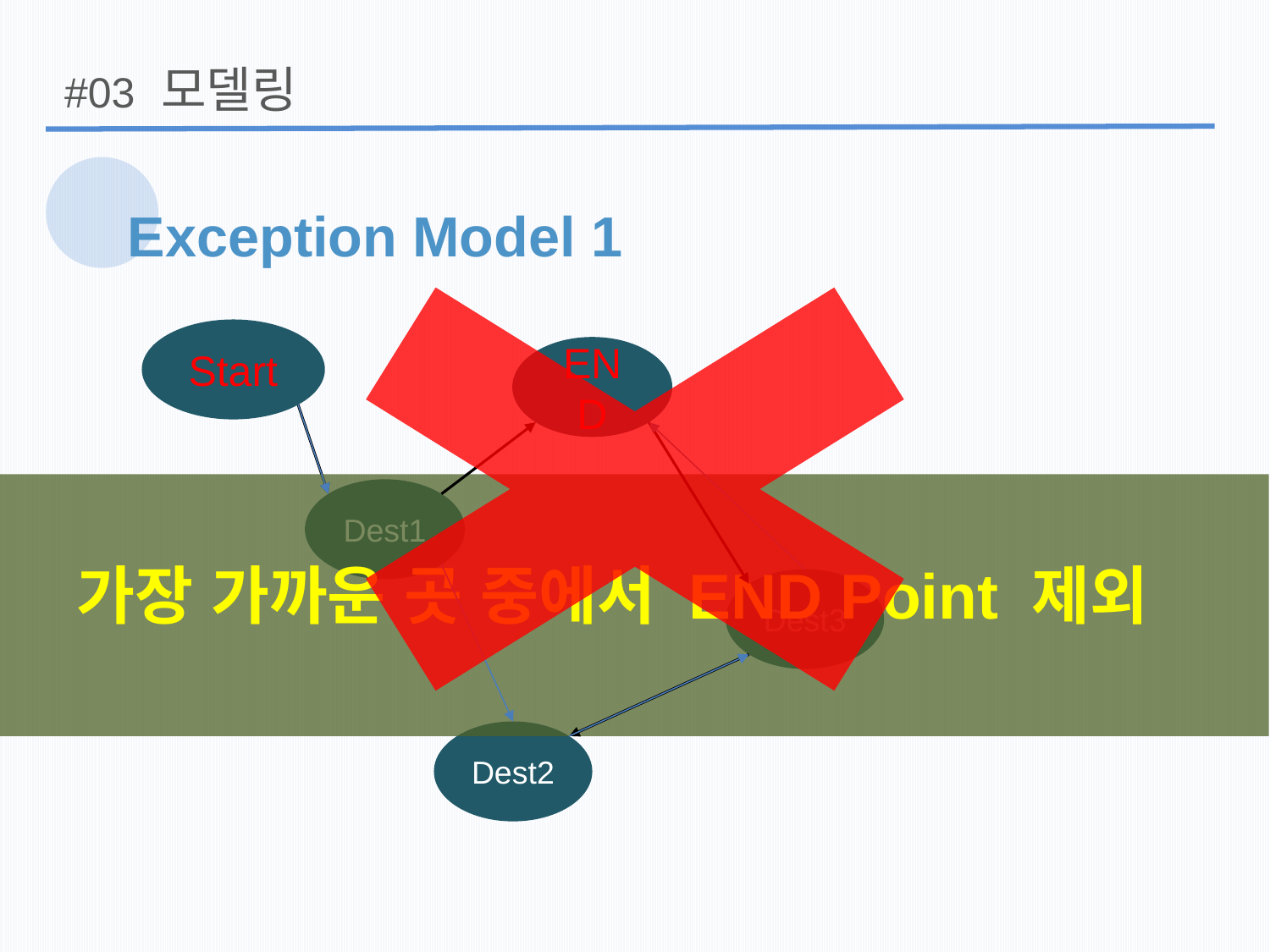

모델링
#03

Exception Model 1

Start
END

가장 가까운 곳 중에서 END Point 제외
Dest1
Dest3
Dest2